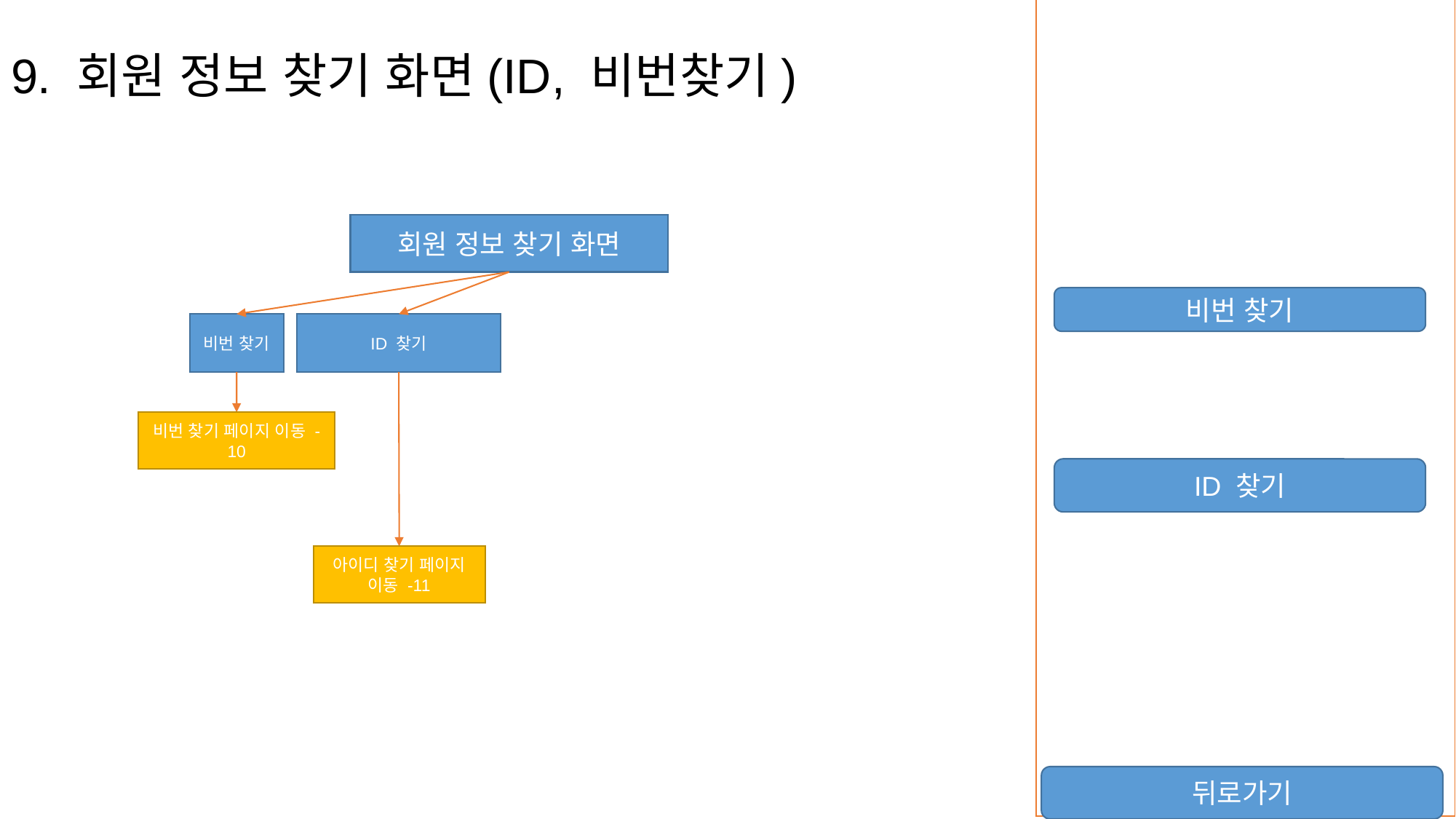

# 9. 회원 정보 찾기 화면(ID, 비번찾기)
회원 정보 찾기 화면
비번 찾기
비번 찾기
ID 찾기
비번 찾기 페이지 이동 -10
ID 찾기
아이디 찾기 페이지 이동 -11
뒤로가기